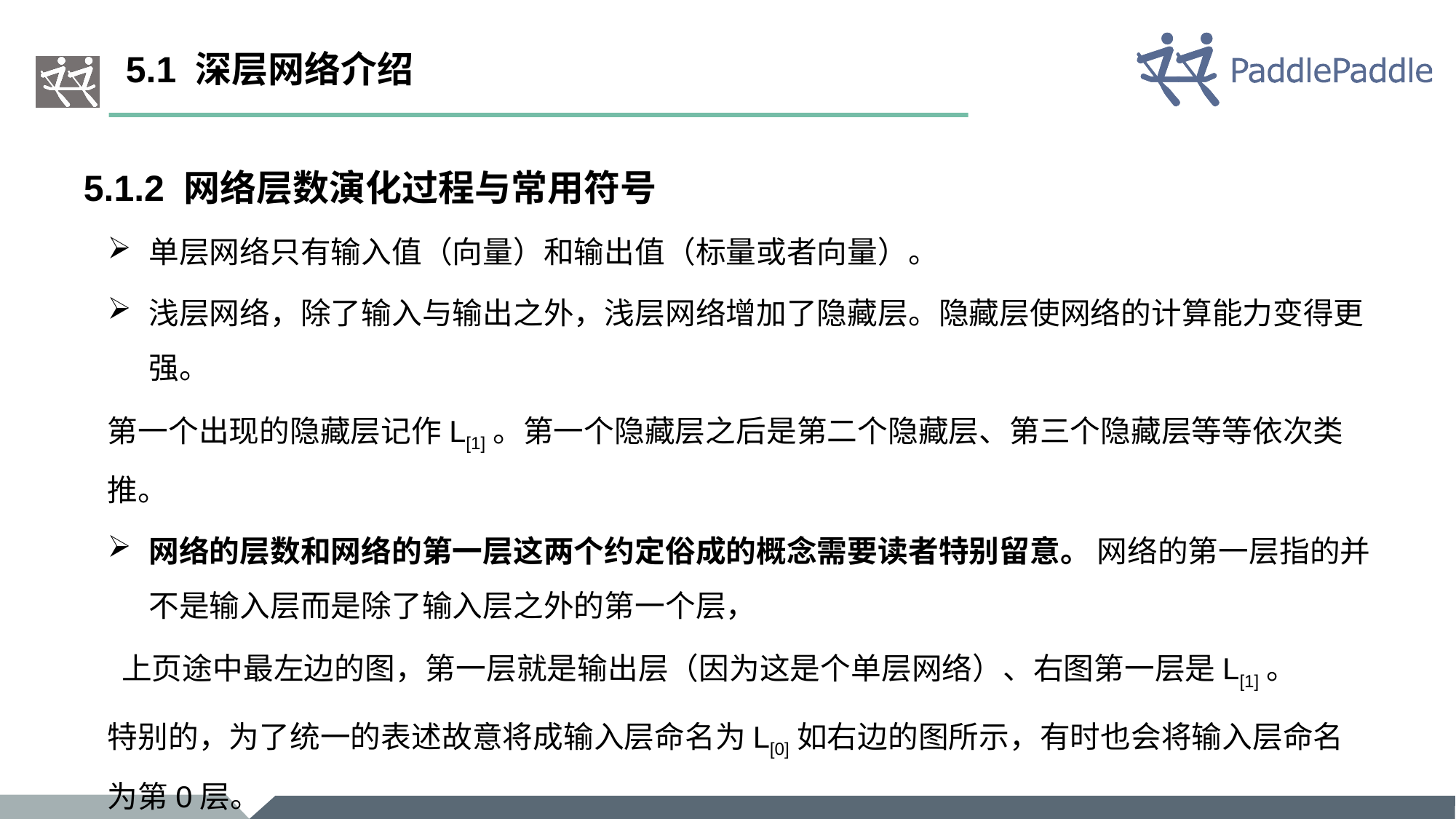

# 5.1 深层网络介绍
5.1.2 网络层数演化过程与常用符号
单层网络只有输入值（向量）和输出值（标量或者向量）。
浅层网络，除了输入与输出之外，浅层网络增加了隐藏层。隐藏层使网络的计算能力变得更强。
第一个出现的隐藏层记作L[1]。第一个隐藏层之后是第二个隐藏层、第三个隐藏层等等依次类推。
网络的层数和网络的第一层这两个约定俗成的概念需要读者特别留意。 网络的第一层指的并不是输入层而是除了输入层之外的第一个层，
 上页途中最左边的图，第一层就是输出层（因为这是个单层网络）、右图第一层是L[1]。
特别的，为了统一的表述故意将成输入层命名为L[0]如右边的图所示，有时也会将输入层命名为第0层。